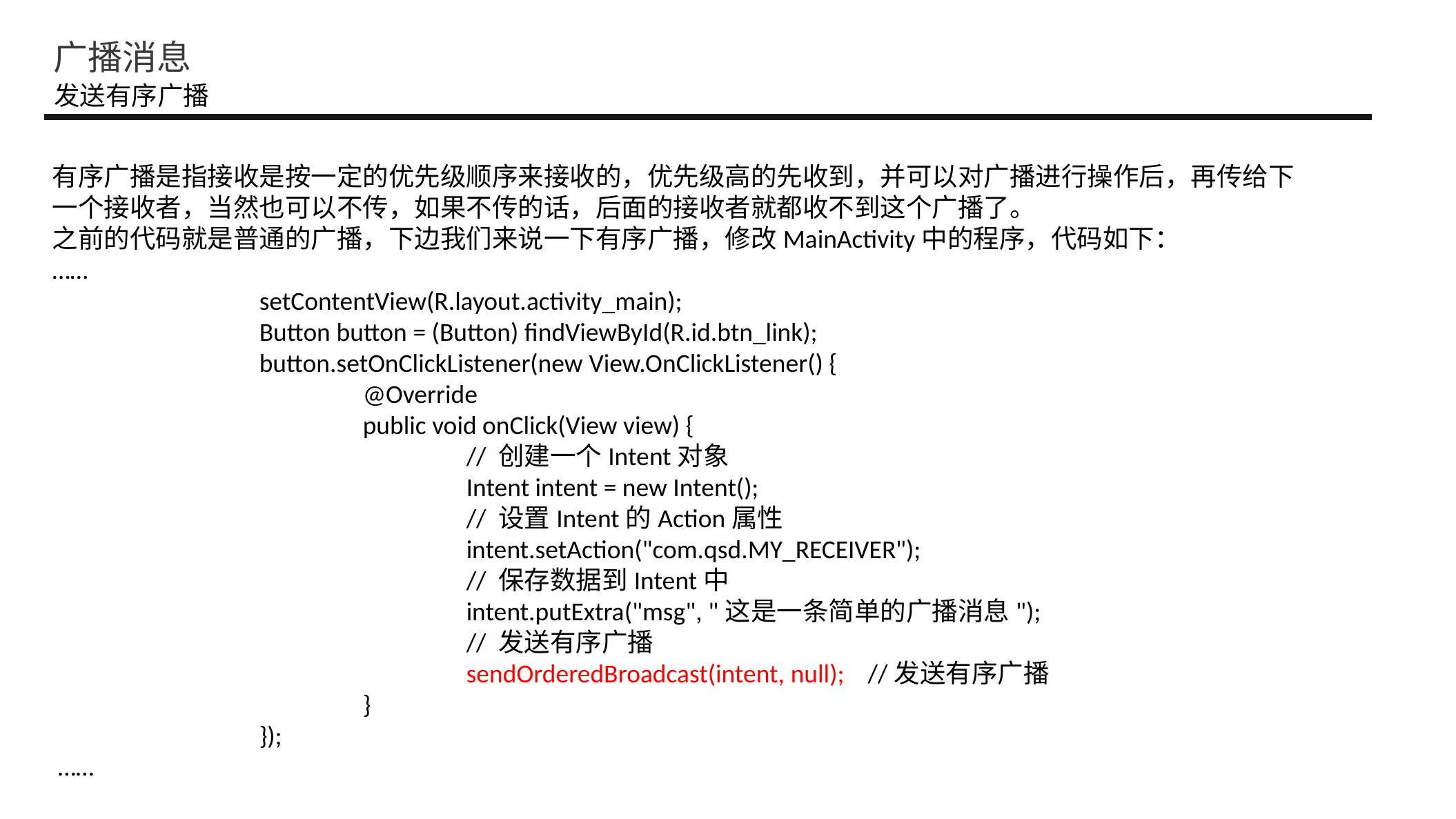

广播消息
发送有序广播

有序广播是指接收是按一定的优先级顺序来接收的，优先级高的先收到，并可以对广播进行操作后，再传给下一个接收者，当然也可以不传，如果不传的话，后面的接收者就都收不到这个广播了。
之前的代码就是普通的广播，下边我们来说一下有序广播，修改MainActivity中的程序，代码如下：
……
		setContentView(R.layout.activity_main);
		Button button = (Button) findViewById(R.id.btn_link);
		button.setOnClickListener(new View.OnClickListener() {
			@Override
			public void onClick(View view) {
				// 创建一个Intent对象
				Intent intent = new Intent();
				// 设置Intent的Action属性
				intent.setAction("com.qsd.MY_RECEIVER");
				// 保存数据到Intent中
				intent.putExtra("msg", "这是一条简单的广播消息");
				// 发送有序广播
				sendOrderedBroadcast(intent, null);    //发送有序广播
			}
		});
 ……